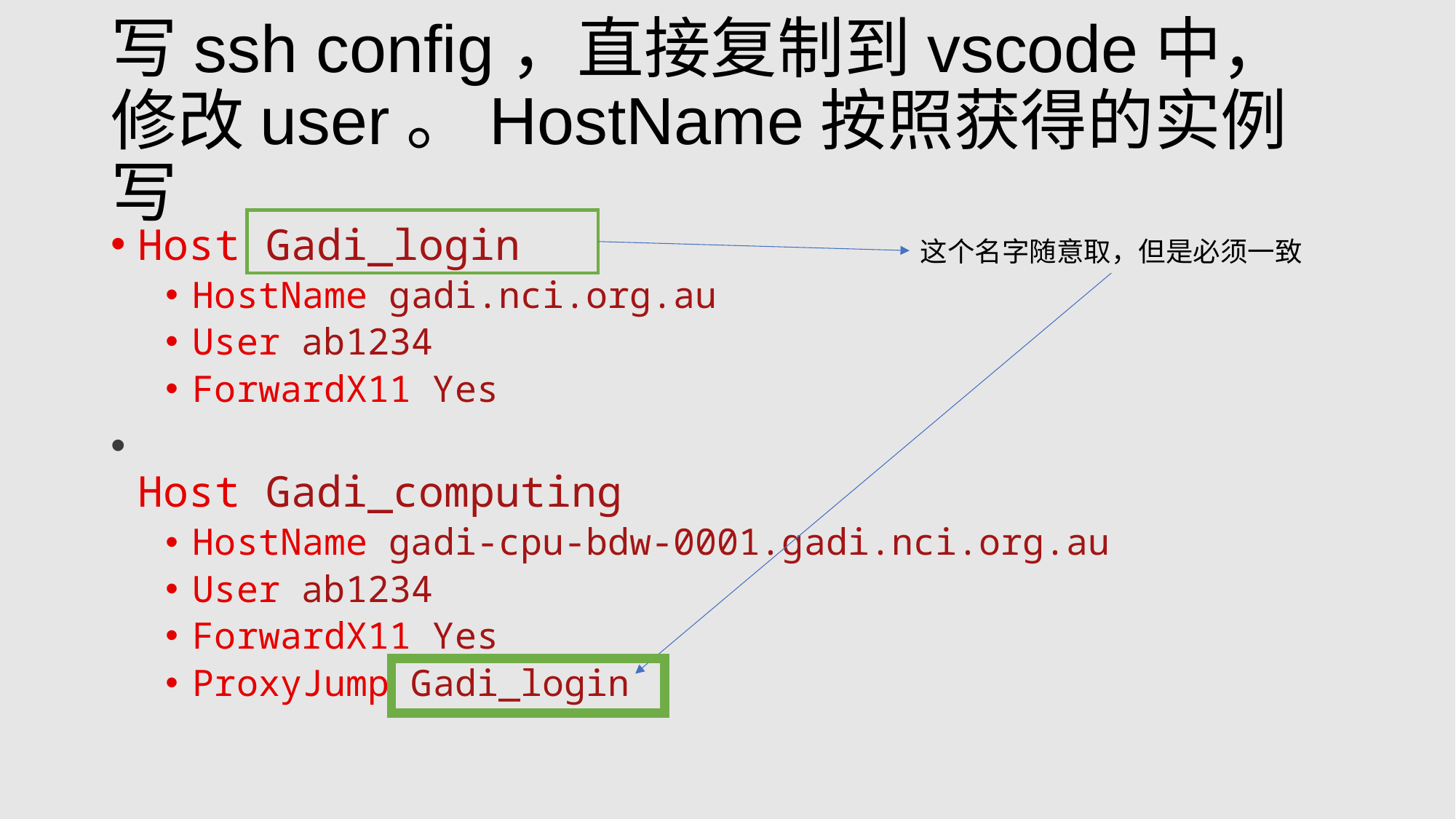

# 写ssh config，直接复制到vscode中，修改user。HostName按照获得的实例写

Host Gadi_login
HostName gadi.nci.org.au
User ab1234
ForwardX11 Yes
Host Gadi_computing
HostName gadi-cpu-bdw-0001.gadi.nci.org.au
User ab1234
ForwardX11 Yes
ProxyJump Gadi_login

这个名字随意取，但是必须一致